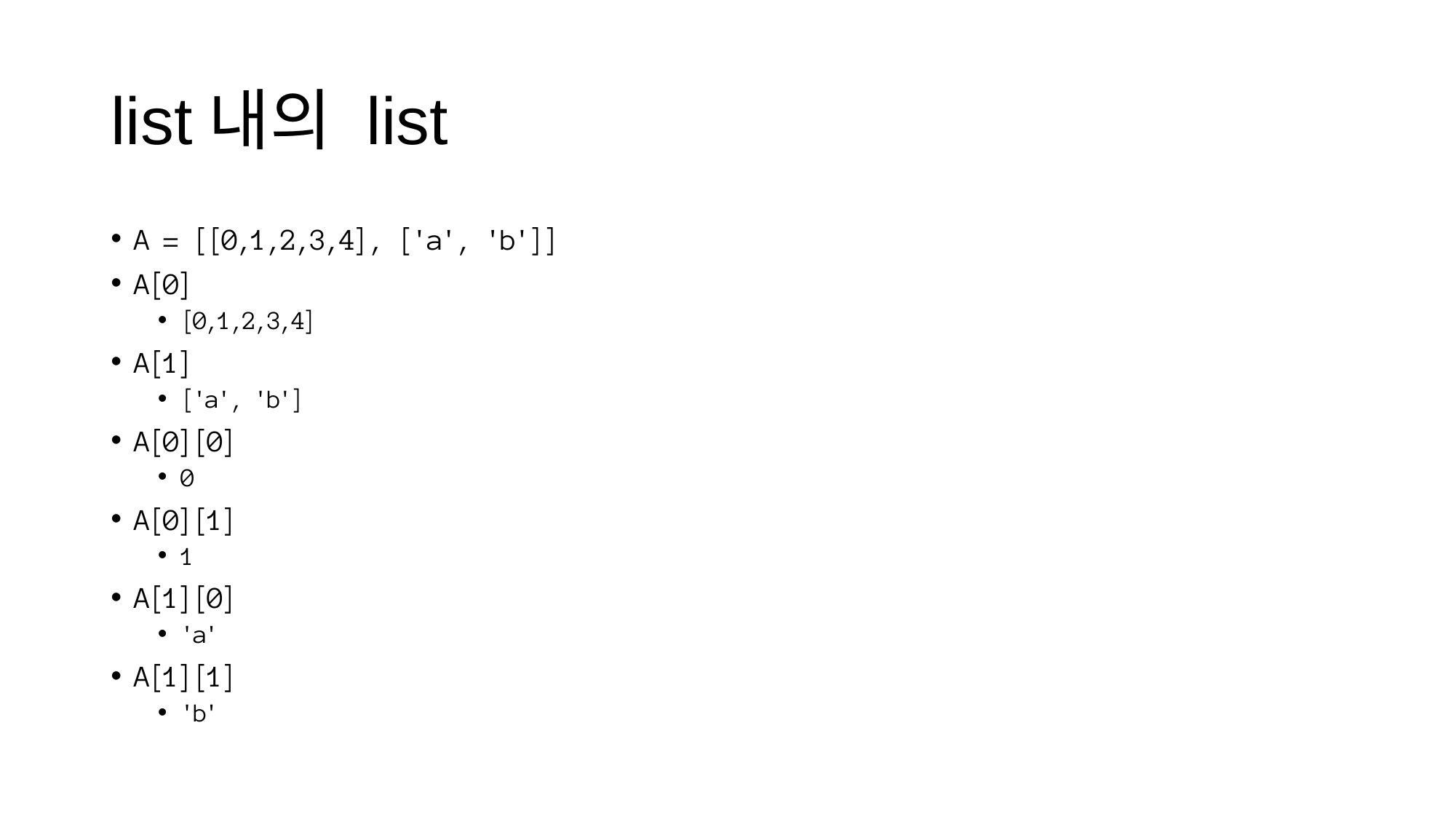

# list내의 list
A = [[0,1,2,3,4], ['a', 'b']]
A[0]
[0,1,2,3,4]
A[1]
['a', 'b']
A[0][0]
0
A[0][1]
1
A[1][0]
'a'
A[1][1]
'b'